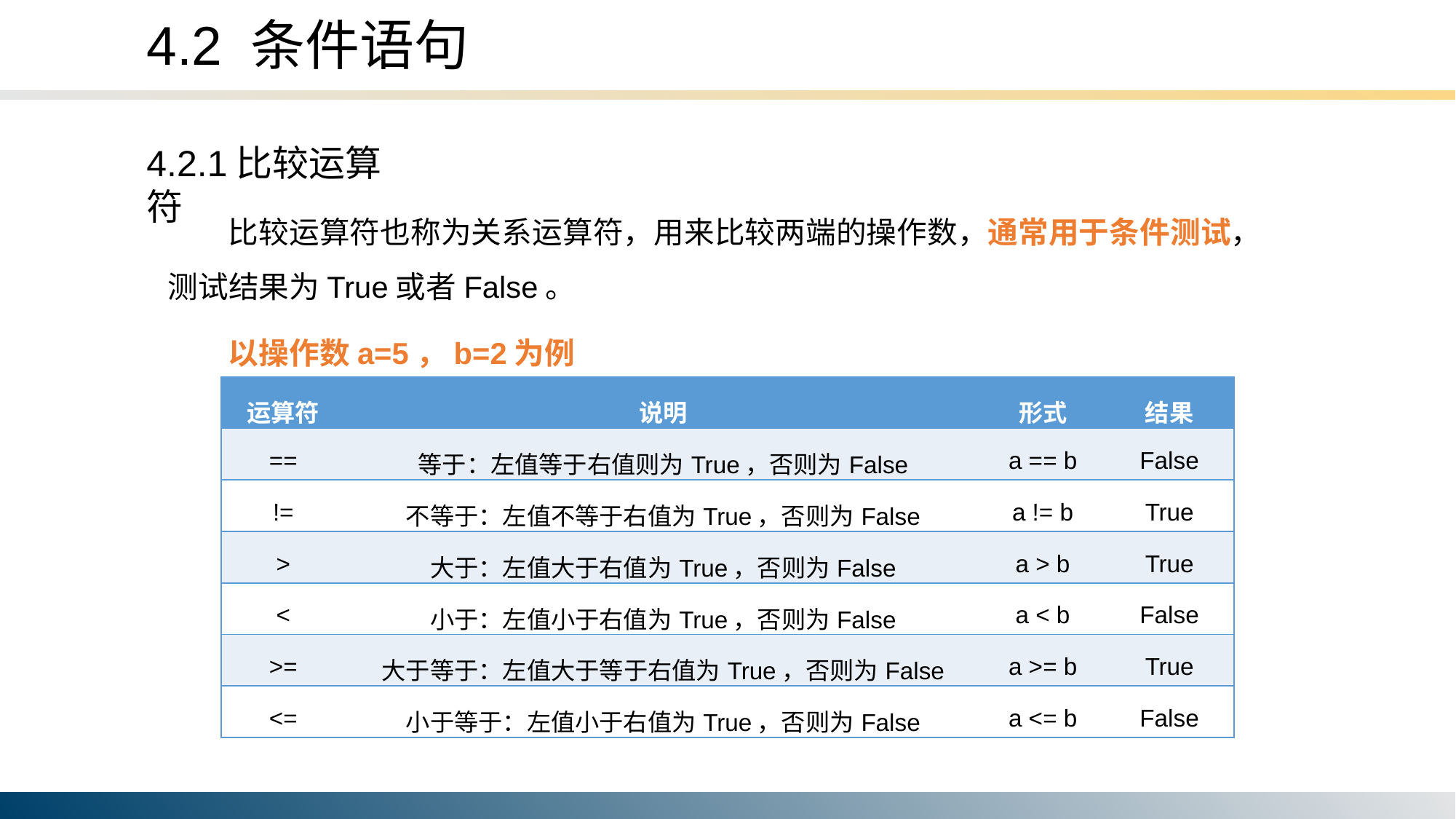

4.2 条件语句
4.2.1比较运算符
比较运算符也称为关系运算符，用来比较两端的操作数，通常用于条件测试，测试结果为True或者False。
以操作数a=5，b=2为例
| 运算符 | 说明 | 形式 | 结果 |
| --- | --- | --- | --- |
| == | 等于：左值等于右值则为True，否则为False | a == b | False |
| != | 不等于：左值不等于右值为True，否则为False | a != b | True |
| > | 大于：左值大于右值为True，否则为False | a > b | True |
| < | 小于：左值小于右值为True，否则为False | a < b | False |
| >= | 大于等于：左值大于等于右值为True，否则为False | a >= b | True |
| <= | 小于等于：左值小于右值为True，否则为False | a <= b | False |